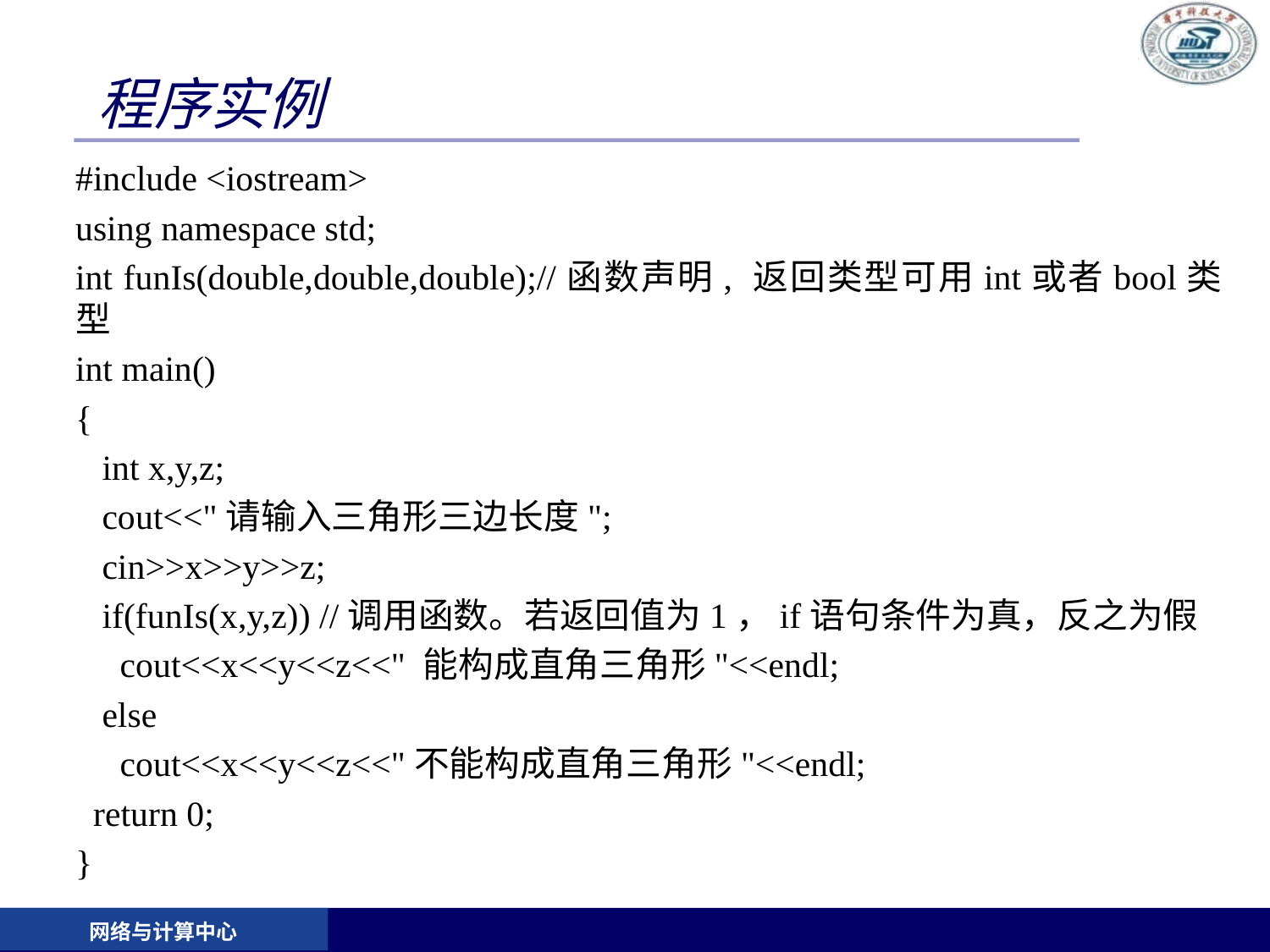

# 程序实例
#include <iostream>
using namespace std;
int funIs(double,double,double);//函数声明, 返回类型可用int或者bool类型
int main()
{
   int x,y,z;
   cout<<"请输入三角形三边长度";
   cin>>x>>y>>z;
   if(funIs(x,y,z)) //调用函数。若返回值为1，if语句条件为真，反之为假
     cout<<x<<y<<z<<" 能构成直角三角形"<<endl;
   else
     cout<<x<<y<<z<<"不能构成直角三角形"<<endl;
  return 0;
}

网络与计算中心